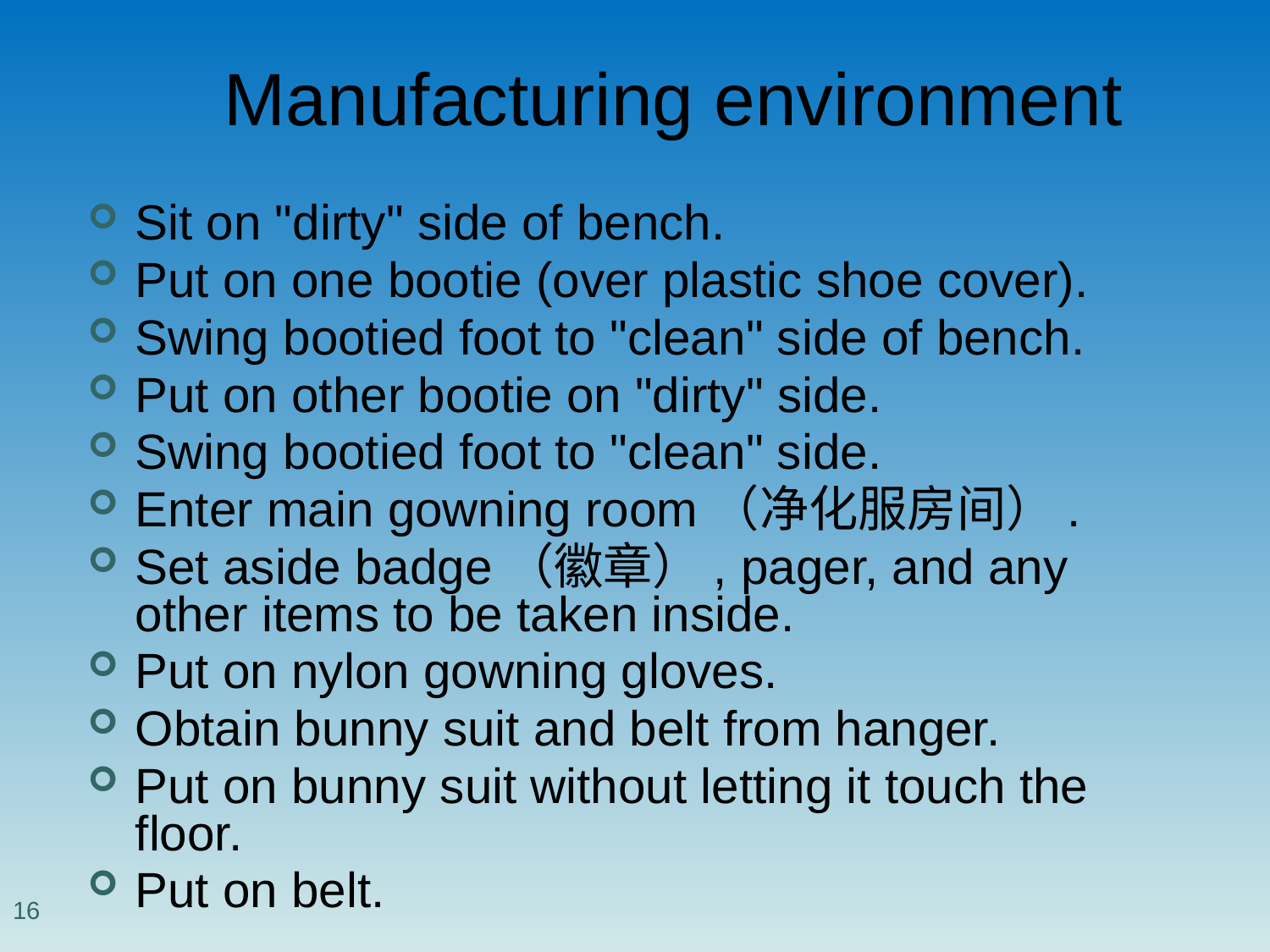

# Manufacturing environment
Sit on "dirty" side of bench.
Put on one bootie (over plastic shoe cover).
Swing bootied foot to "clean" side of bench.
Put on other bootie on "dirty" side.
Swing bootied foot to "clean" side.
Enter main gowning room（净化服房间）.
Set aside badge（徽章）, pager, and any other items to be taken inside.
Put on nylon gowning gloves.
Obtain bunny suit and belt from hanger.
Put on bunny suit without letting it touch the floor.
Put on belt.

16